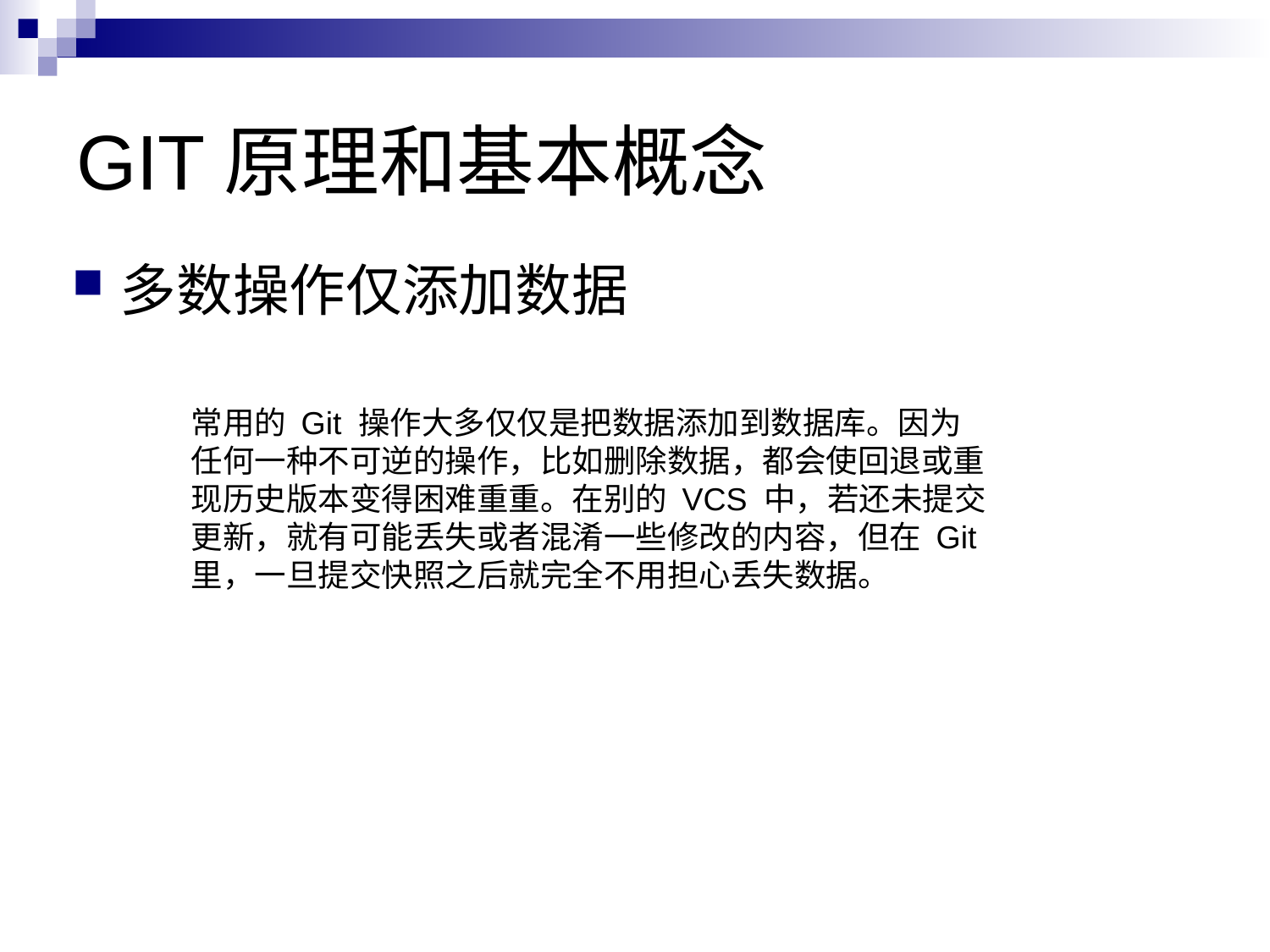

# GIT原理和基本概念
多数操作仅添加数据

常用的 Git 操作大多仅仅是把数据添加到数据库。因为任何一种不可逆的操作，比如删除数据，都会使回退或重现历史版本变得困难重重。在别的 VCS 中，若还未提交更新，就有可能丢失或者混淆一些修改的内容，但在 Git 里，一旦提交快照之后就完全不用担心丢失数据。